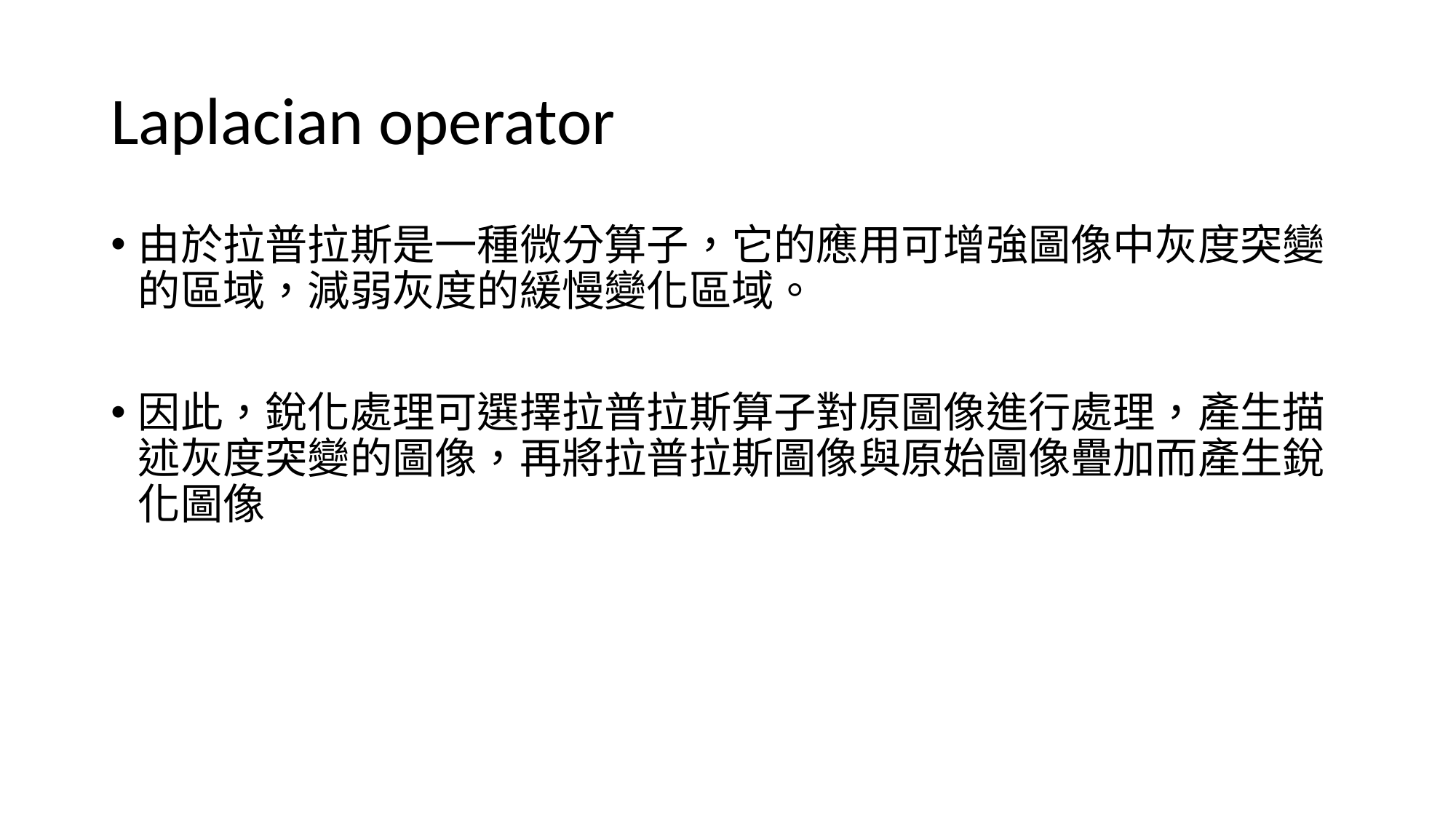

# Laplacian operator
由於拉普拉斯是一種微分算子，它的應用可增強圖像中灰度突變的區域，減弱灰度的緩慢變化區域。

因此，銳化處理可選擇拉普拉斯算子對原圖像進行處理，產生描述灰度突變的圖像，再將拉普拉斯圖像與原始圖像疊加而產生銳化圖像